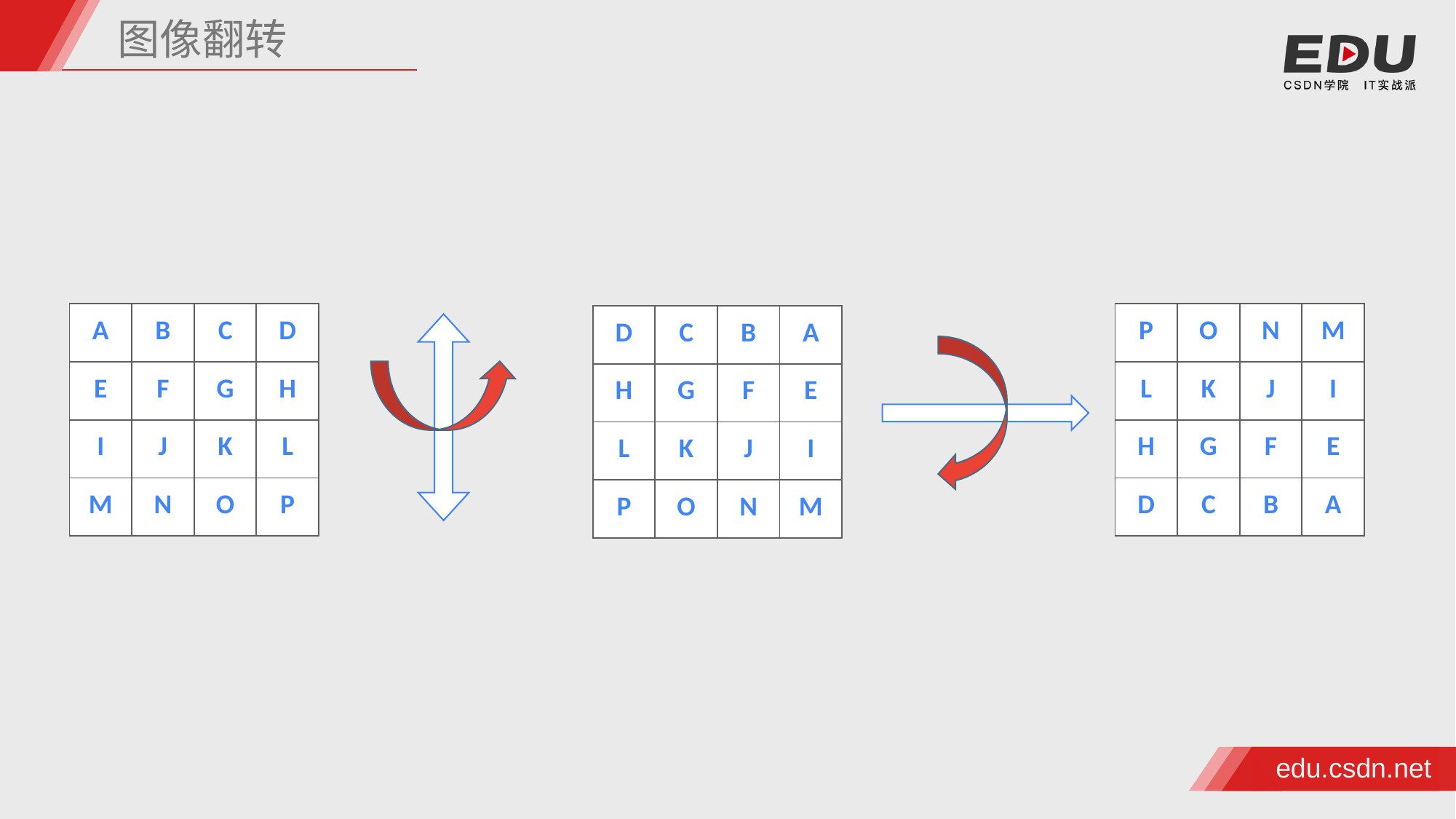

图像翻转

| A | B | C | D |
| --- | --- | --- | --- |
| E | F | G | H |
| I | J | K | L |
| M | N | O | P |
| P | O | N | M |
| --- | --- | --- | --- |
| L | K | J | I |
| H | G | F | E |
| D | C | B | A |
| D | C | B | A |
| --- | --- | --- | --- |
| H | G | F | E |
| L | K | J | I |
| P | O | N | M |